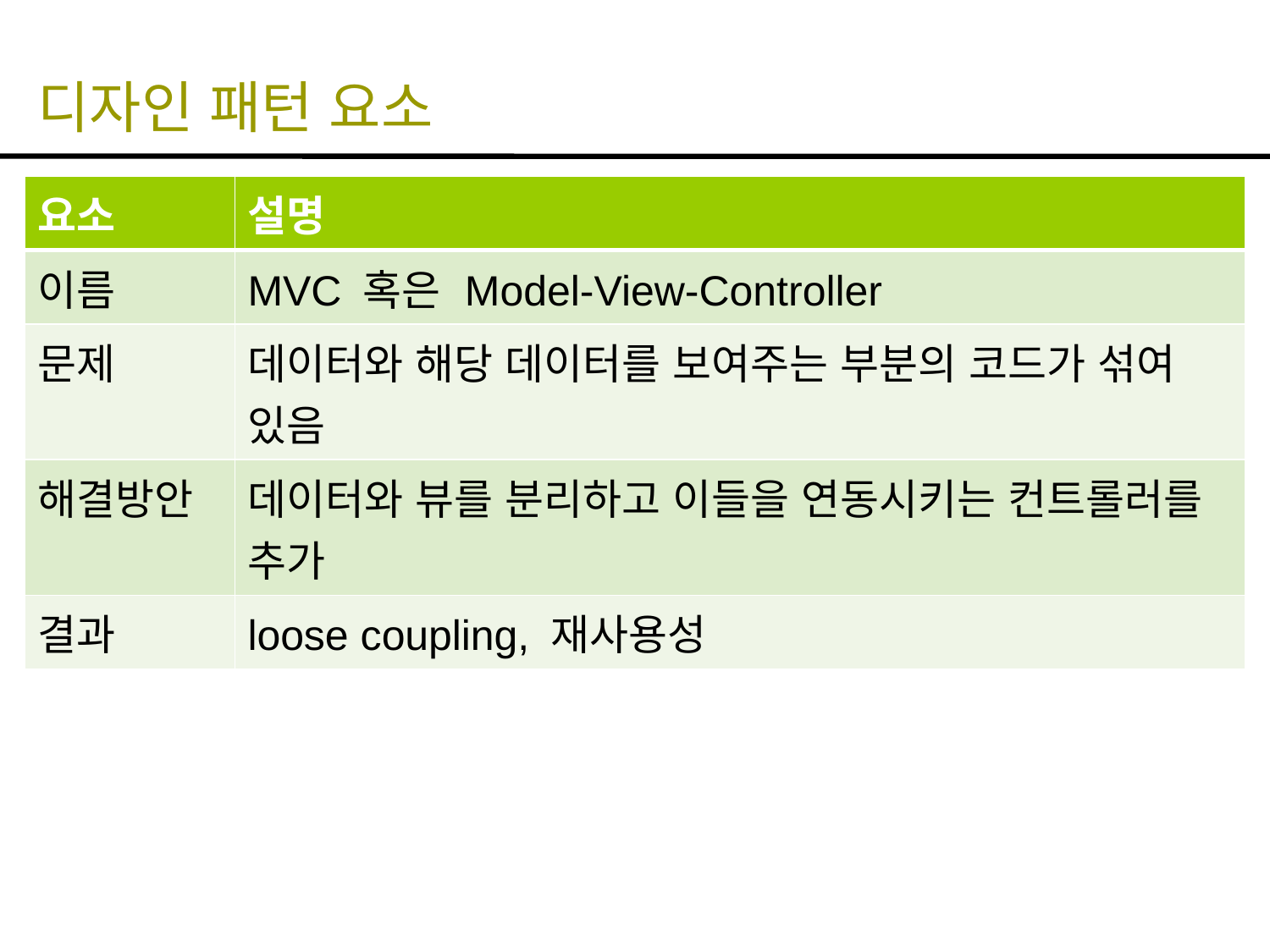

# 디자인 패턴 요소
| 요소 | 설명 |
| --- | --- |
| 이름 | MVC 혹은 Model-View-Controller |
| 문제 | 데이터와 해당 데이터를 보여주는 부분의 코드가 섞여 있음 |
| 해결방안 | 데이터와 뷰를 분리하고 이들을 연동시키는 컨트롤러를 추가 |
| 결과 | loose coupling, 재사용성 |